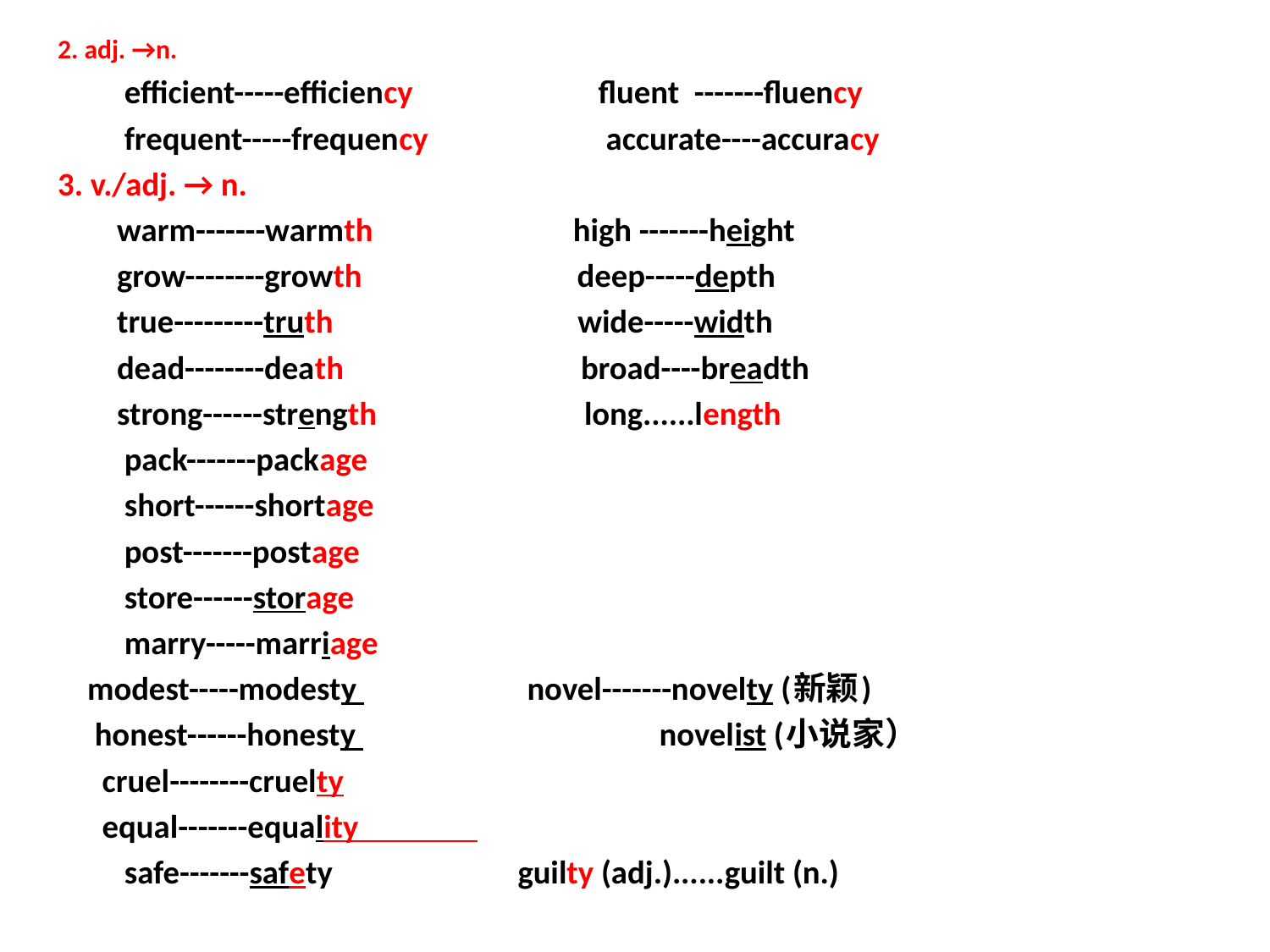

2. adj. →n.
         efficient-----efficiency                         fluent  -------fluency
         frequent-----frequency                        accurate----accuracy
3. v./adj. → n.
        warm-------warmth                           high -------height
        grow--------growth                             deep-----depth
        true---------truth                                 wide-----width
        dead--------death                                broad----breadth
        strong------strength                            long......length
         pack-------package
         short------shortage
         post-------postage
         store------storage
         marry-----marriage
    modest-----modesty                       novel-------novelty (新颖)
     honest------honesty                                         novelist (小说家）
      cruel--------cruelty
      equal-------equality
         safe-------safety                         guilty (adj.)......guilt (n.)